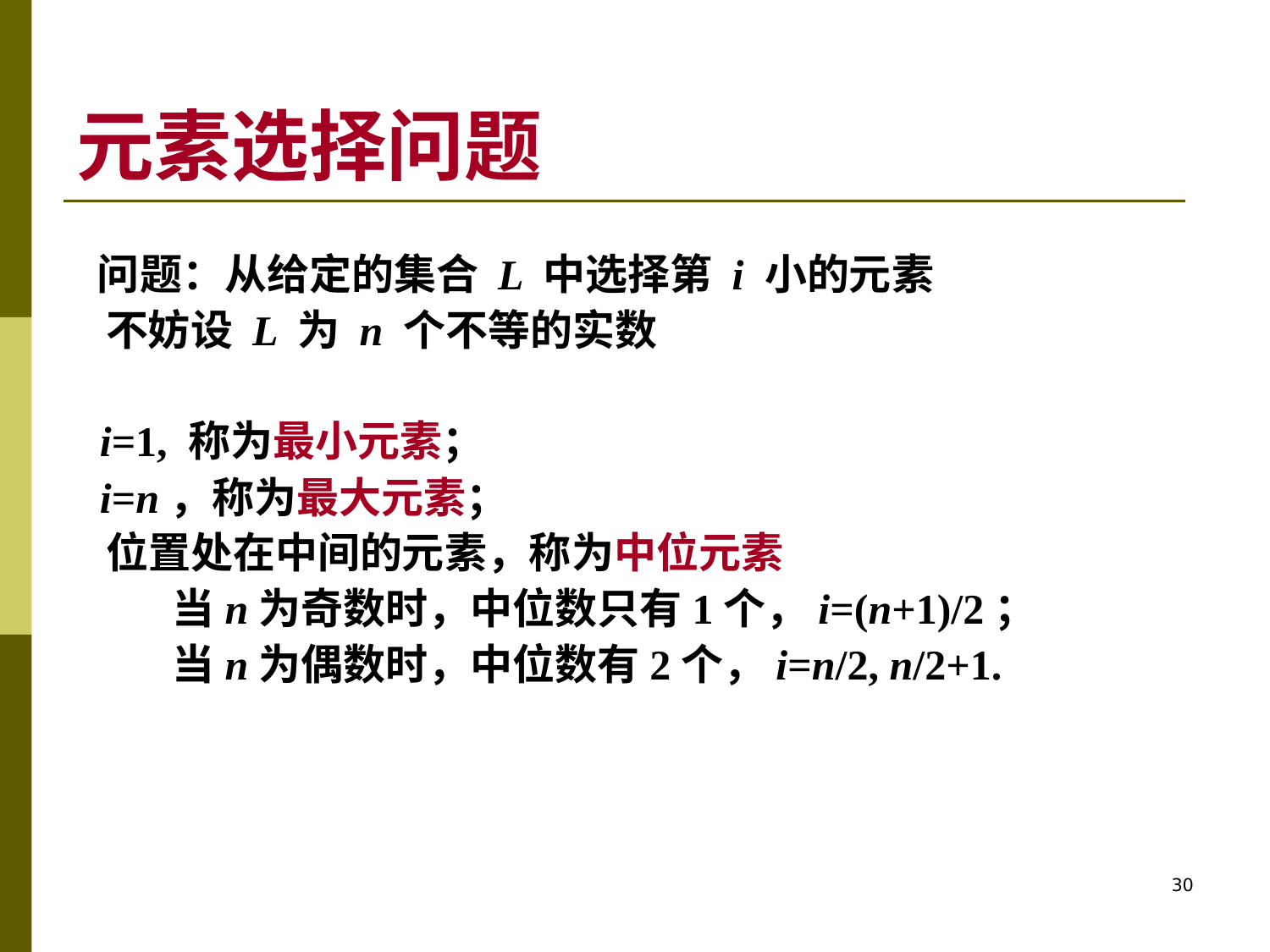

元素选择问题
    问题：从给定的集合 L 中选择第 i 小的元素
    不妨设 L 为 n 个不等的实数

    i=1, 称为最小元素；
    i=n，称为最大元素；
    位置处在中间的元素，称为中位元素
           当n为奇数时，中位数只有1个，i=(n+1)/2；
           当n为偶数时，中位数有2个，i=n/2, n/2+1.

30